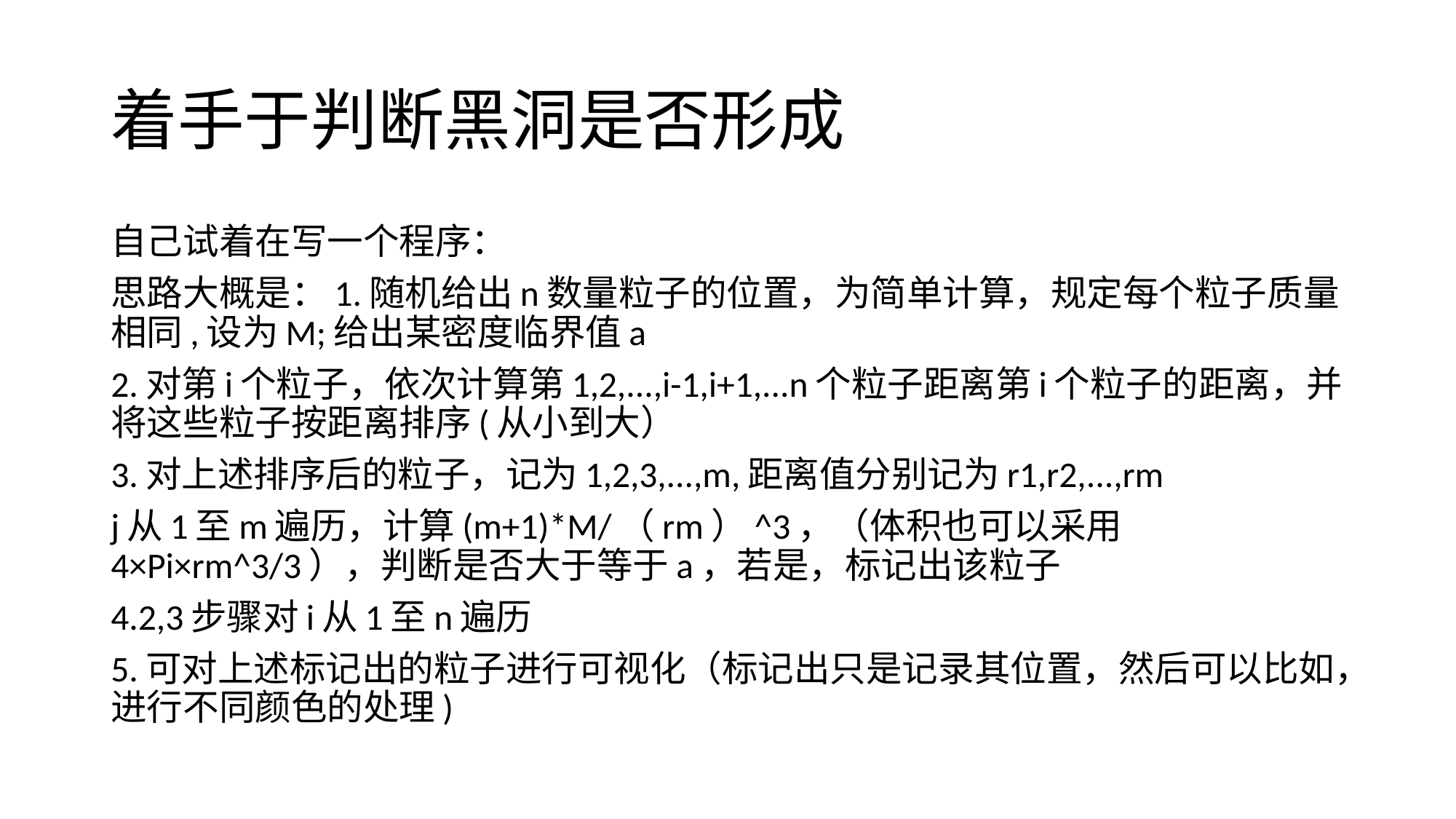

# 着手于判断黑洞是否形成
自己试着在写一个程序：
思路大概是：1.随机给出n数量粒子的位置，为简单计算，规定每个粒子质量相同,设为M;给出某密度临界值a
2.对第i个粒子，依次计算第1,2,...,i-1,i+1,...n个粒子距离第i个粒子的距离，并将这些粒子按距离排序(从小到大）
3.对上述排序后的粒子，记为1,2,3,...,m,距离值分别记为r1,r2,...,rm
j从1至m遍历，计算(m+1)*M/（rm）^3，（体积也可以采用4×Pi×rm^3/3），判断是否大于等于a，若是，标记出该粒子
4.2,3步骤对i从1至n遍历
5.可对上述标记出的粒子进行可视化（标记出只是记录其位置，然后可以比如，进行不同颜色的处理)